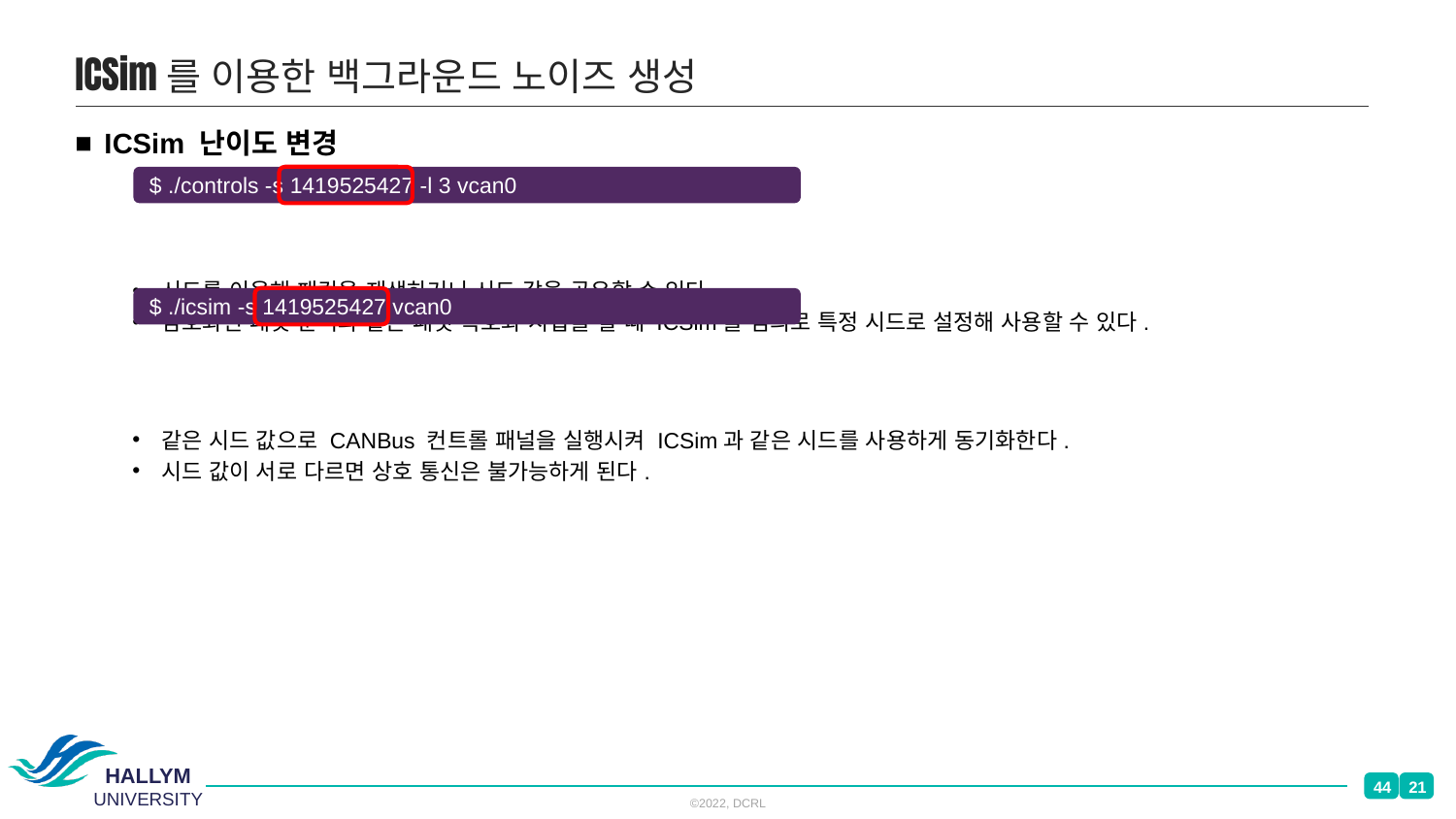

# ICSim를 이용한 백그라운드 노이즈 생성
ICSim 난이도 변경

시드를 이용해 패킷을 재생하거나 시드 값을 공유할 수 있다.
암호화된 패킷 분석과 같은 패킷 복호화 시합을 할 때 ICSim을 임의로 특정 시드로 설정해 사용할 수 있다.

같은 시드 값으로 CANBus 컨트롤 패널을 실행시켜 ICSim과 같은 시드를 사용하게 동기화한다.
시드 값이 서로 다르면 상호 통신은 불가능하게 된다.

$ ./controls -s 1419525427 -l 3 vcan0

$ ./icsim -s 1419525427 vcan0